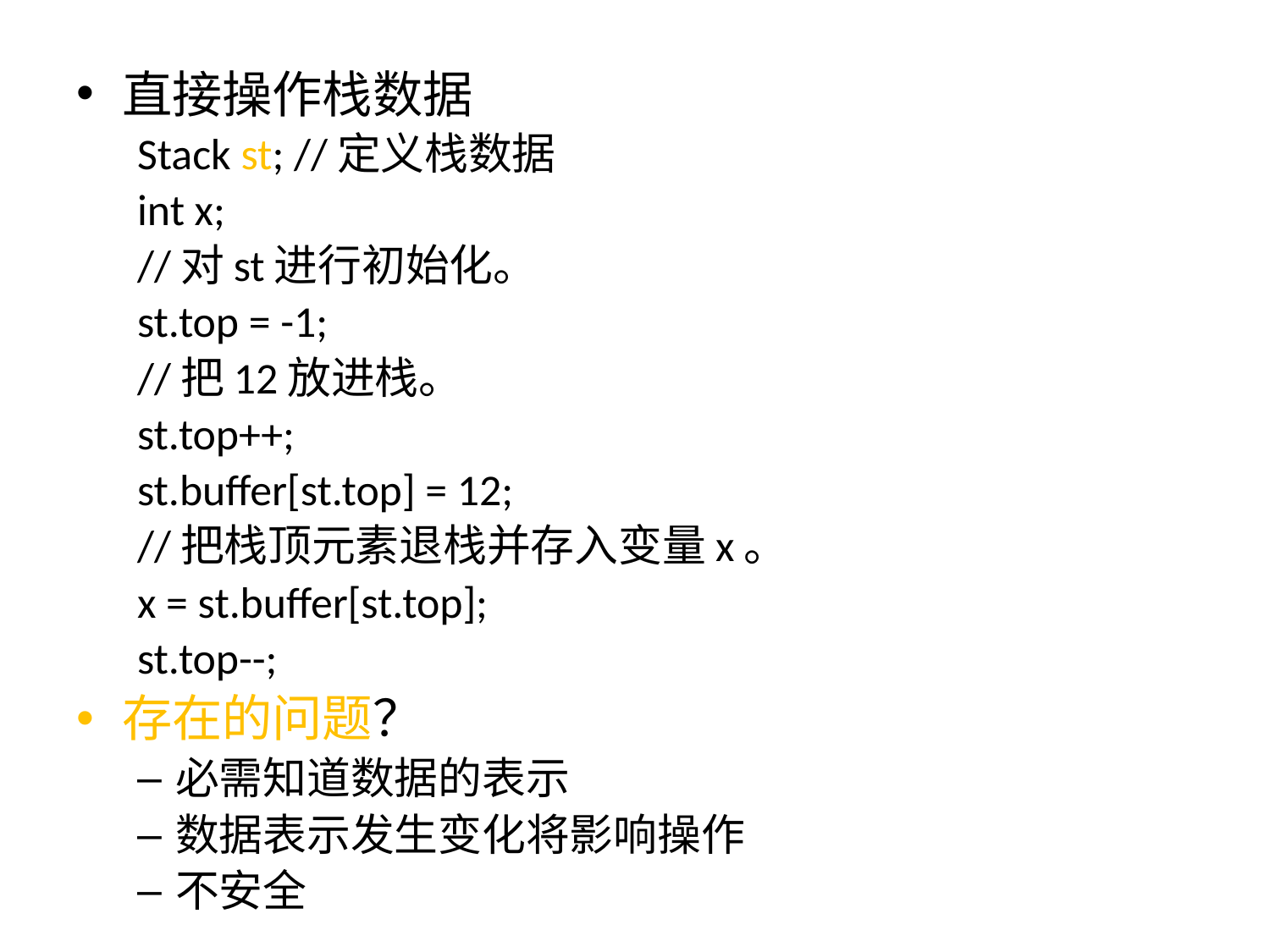

直接操作栈数据
Stack st; //定义栈数据
int x;
//对st进行初始化。
st.top = -1;
//把12放进栈。
st.top++;
st.buffer[st.top] = 12;
//把栈顶元素退栈并存入变量x。
x = st.buffer[st.top];
st.top--;
存在的问题？
必需知道数据的表示
数据表示发生变化将影响操作
不安全